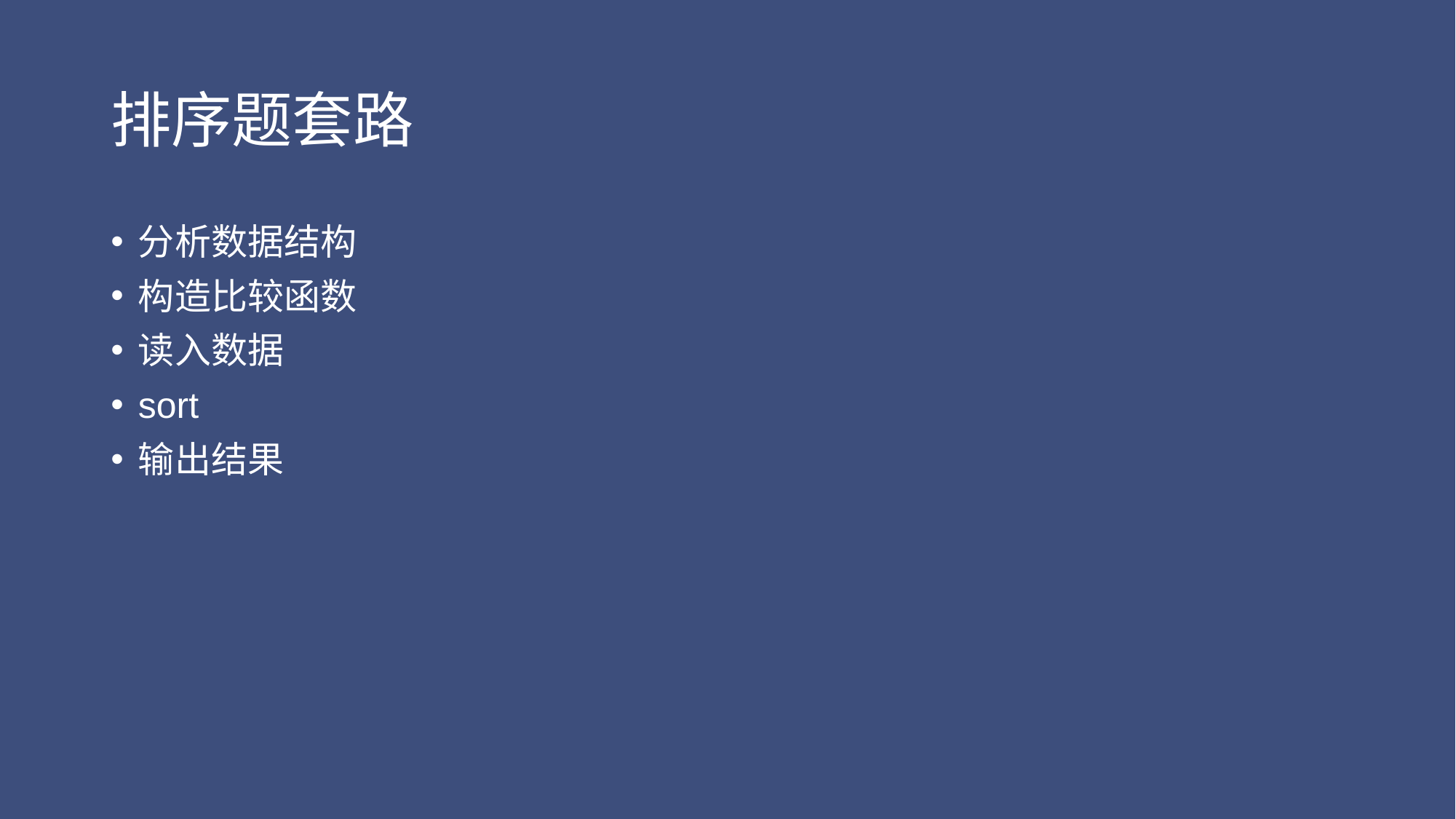

# 排序题套路
分析数据结构
构造比较函数
读入数据
sort
输出结果